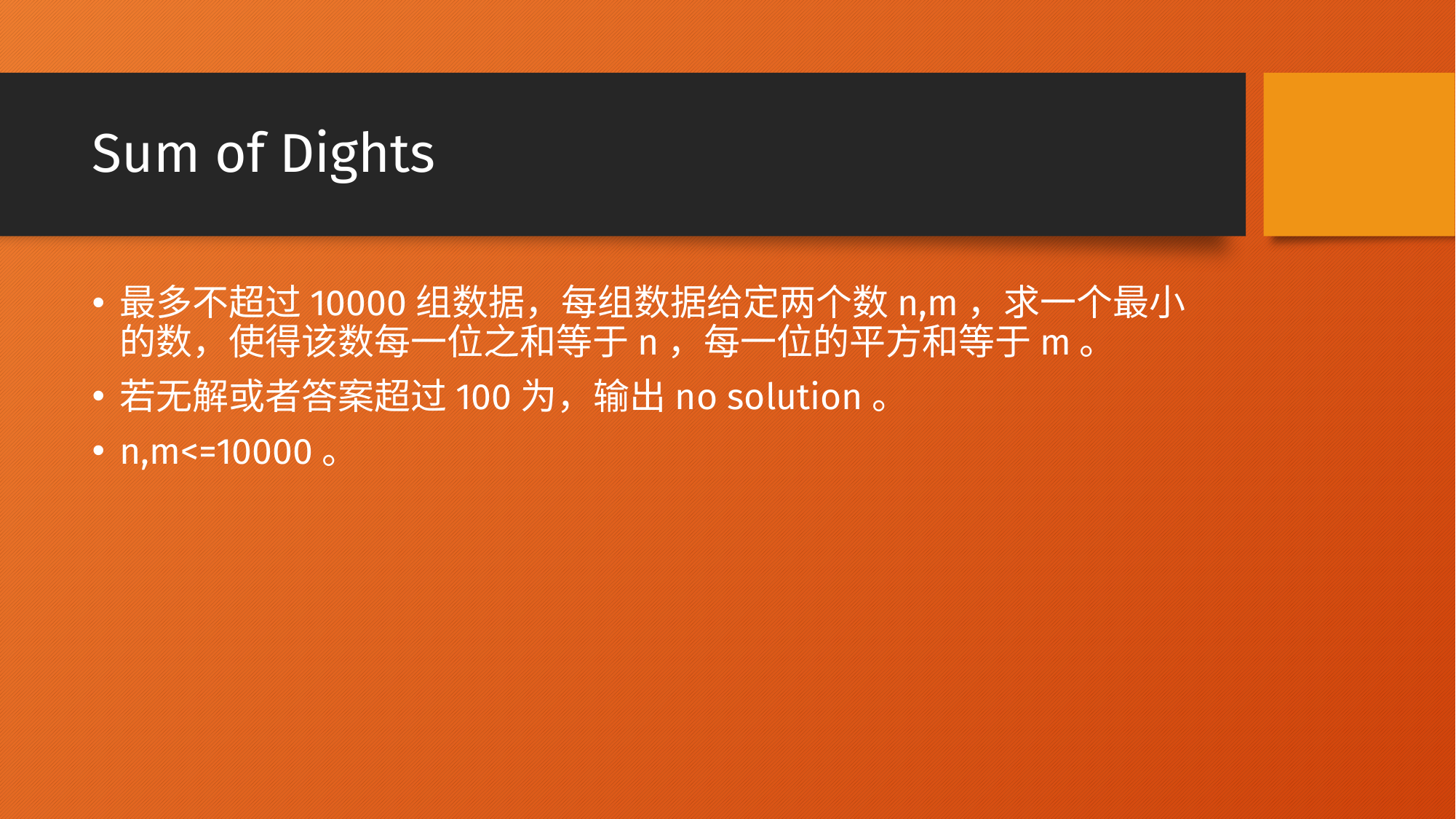

# Sum of Dights
最多不超过10000组数据，每组数据给定两个数n,m，求一个最小的数，使得该数每一位之和等于n，每一位的平方和等于m。
若无解或者答案超过100为，输出no solution。
n,m<=10000。